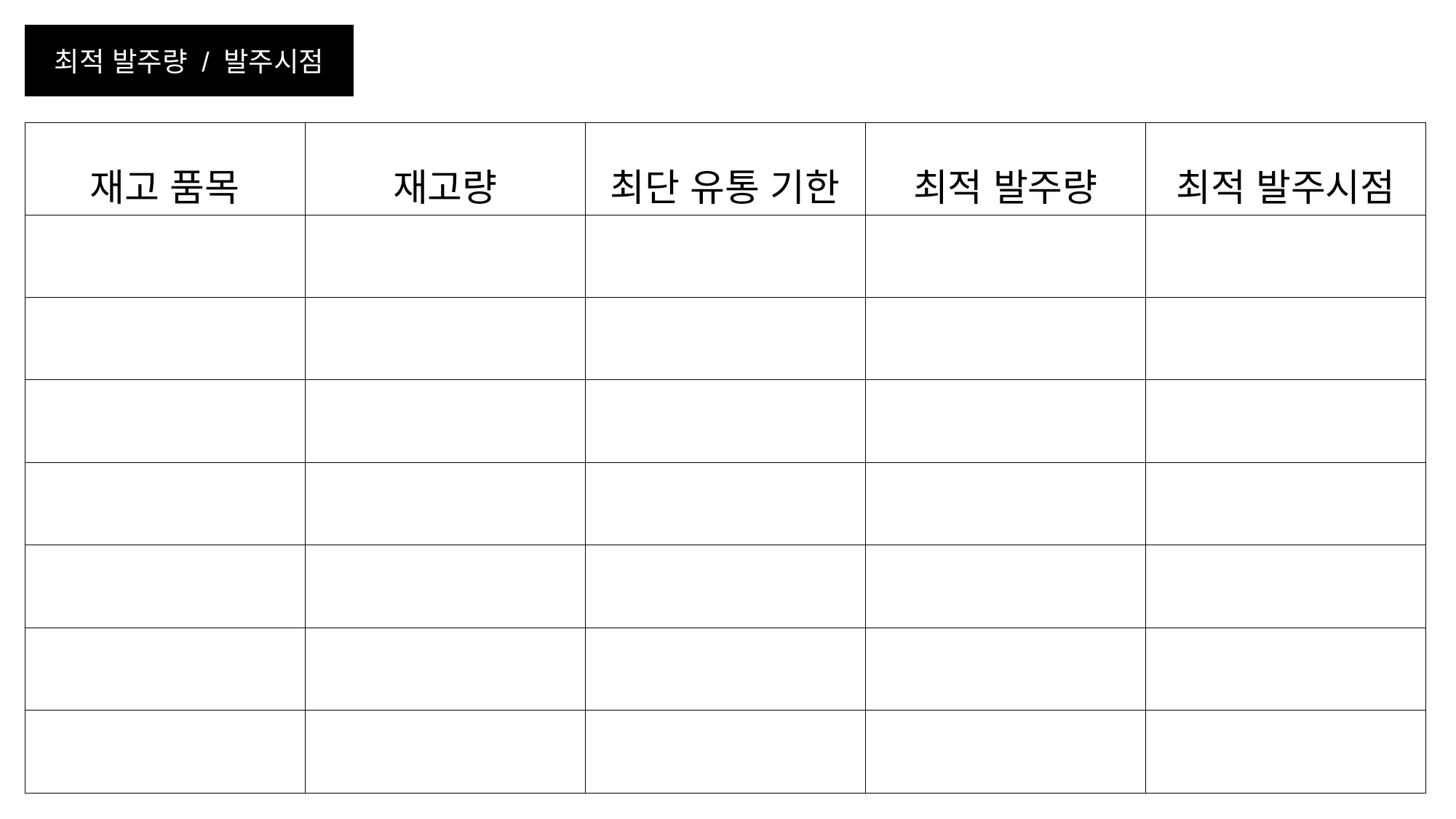

최적 발주량 / 발주시점
| 재고 품목 | 재고량 | 최단 유통 기한 | 최적 발주량 | 최적 발주시점 |
| --- | --- | --- | --- | --- |
|  |  |  |  |  |
|  |  |  |  |  |
|  |  |  |  |  |
|  |  |  |  |  |
|  |  |  |  |  |
|  |  |  |  |  |
|  |  |  |  |  |